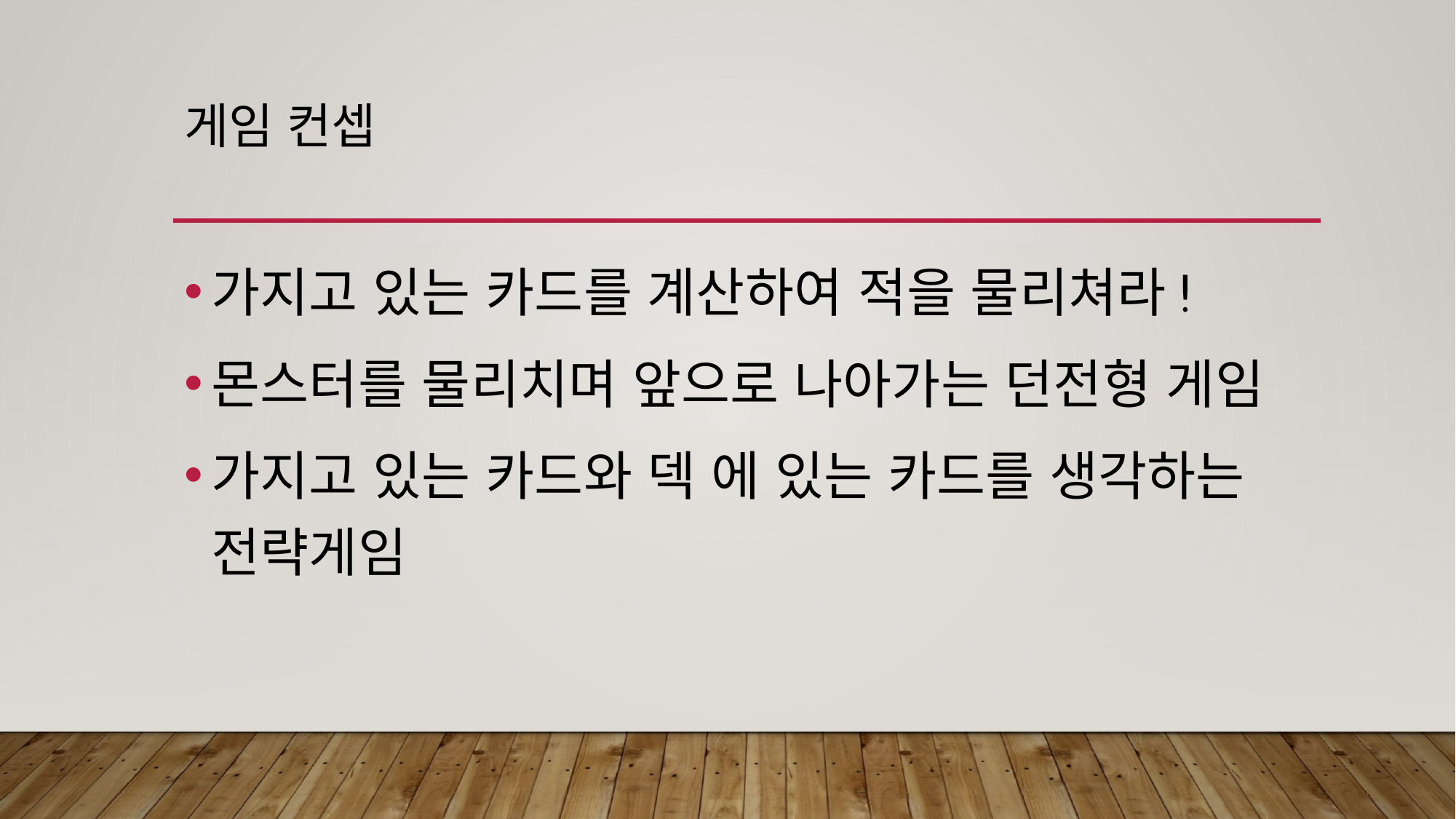

# 게임 컨셉
가지고 있는 카드를 계산하여 적을 물리쳐라!
몬스터를 물리치며 앞으로 나아가는 던전형 게임
가지고 있는 카드와 덱 에 있는 카드를 생각하는 전략게임